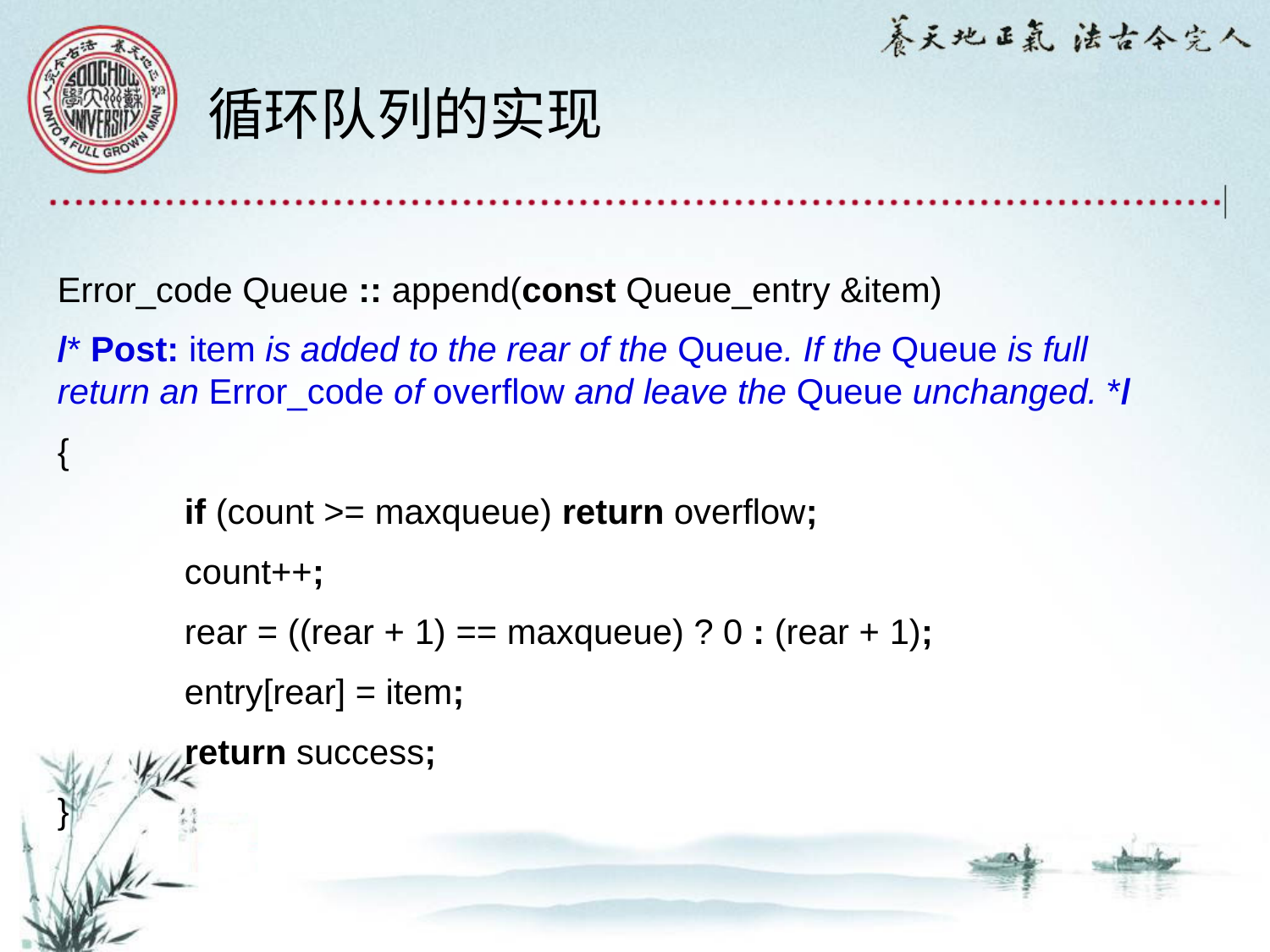

循环队列的实现
Error_code Queue :: append(const Queue_entry &item)
/* Post: item is added to the rear of the Queue. If the Queue is full return an Error_code of overflow and leave the Queue unchanged. */
{
	if (count >= maxqueue) return overflow;
	count++;
	rear = ((rear + 1) == maxqueue) ? 0 : (rear + 1);
	entry[rear] = item;
	return success;
}